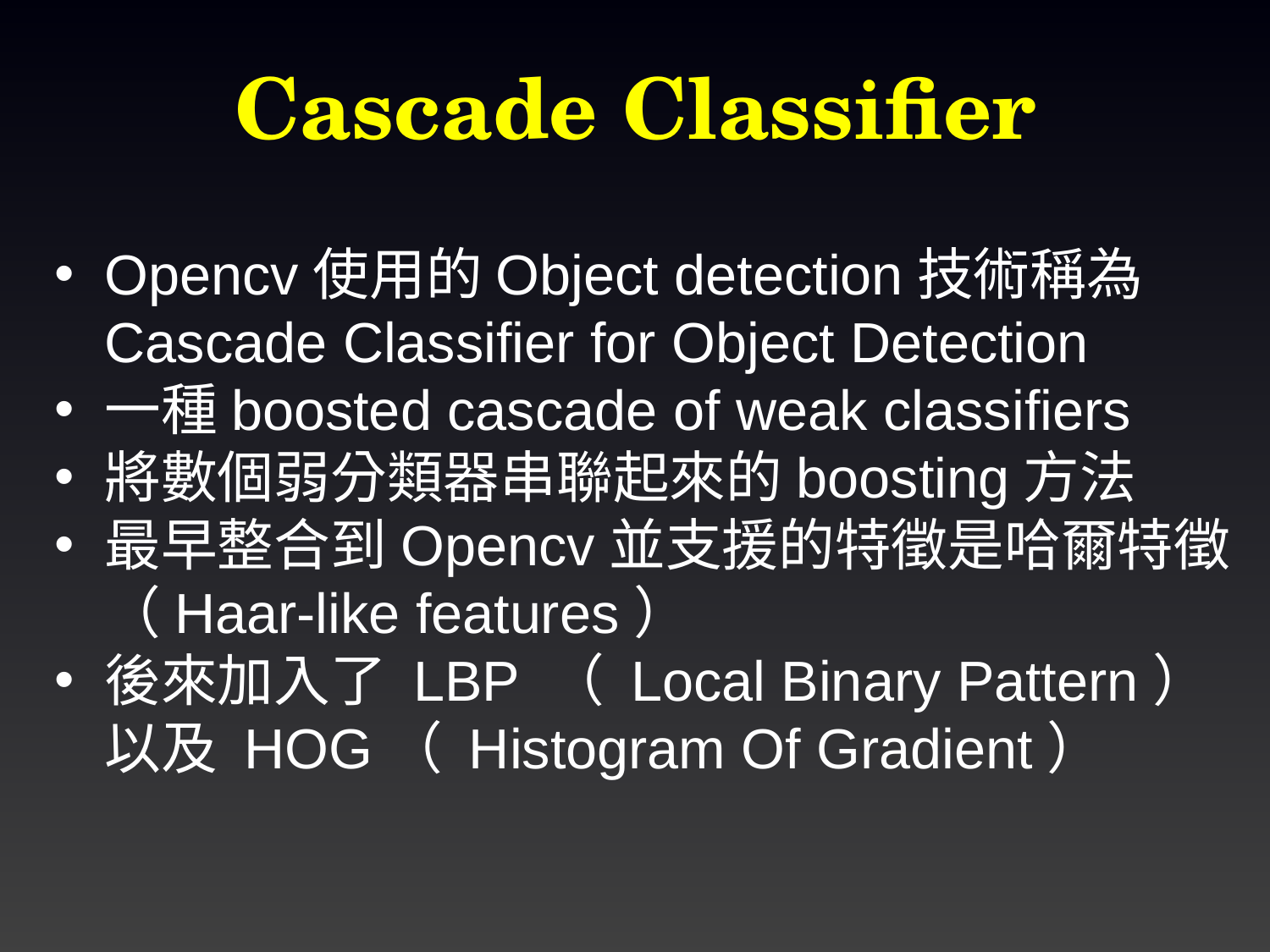

Cascade Classifier
Opencv使用的Object detection技術稱為Cascade Classifier for Object Detection
一種boosted cascade of weak classifiers
將數個弱分類器串聯起來的boosting方法
最早整合到Opencv並支援的特徵是哈爾特徵（Haar-like features）
後來加入了 LBP （ Local Binary Pattern）以及 HOG（ Histogram Of Gradient）